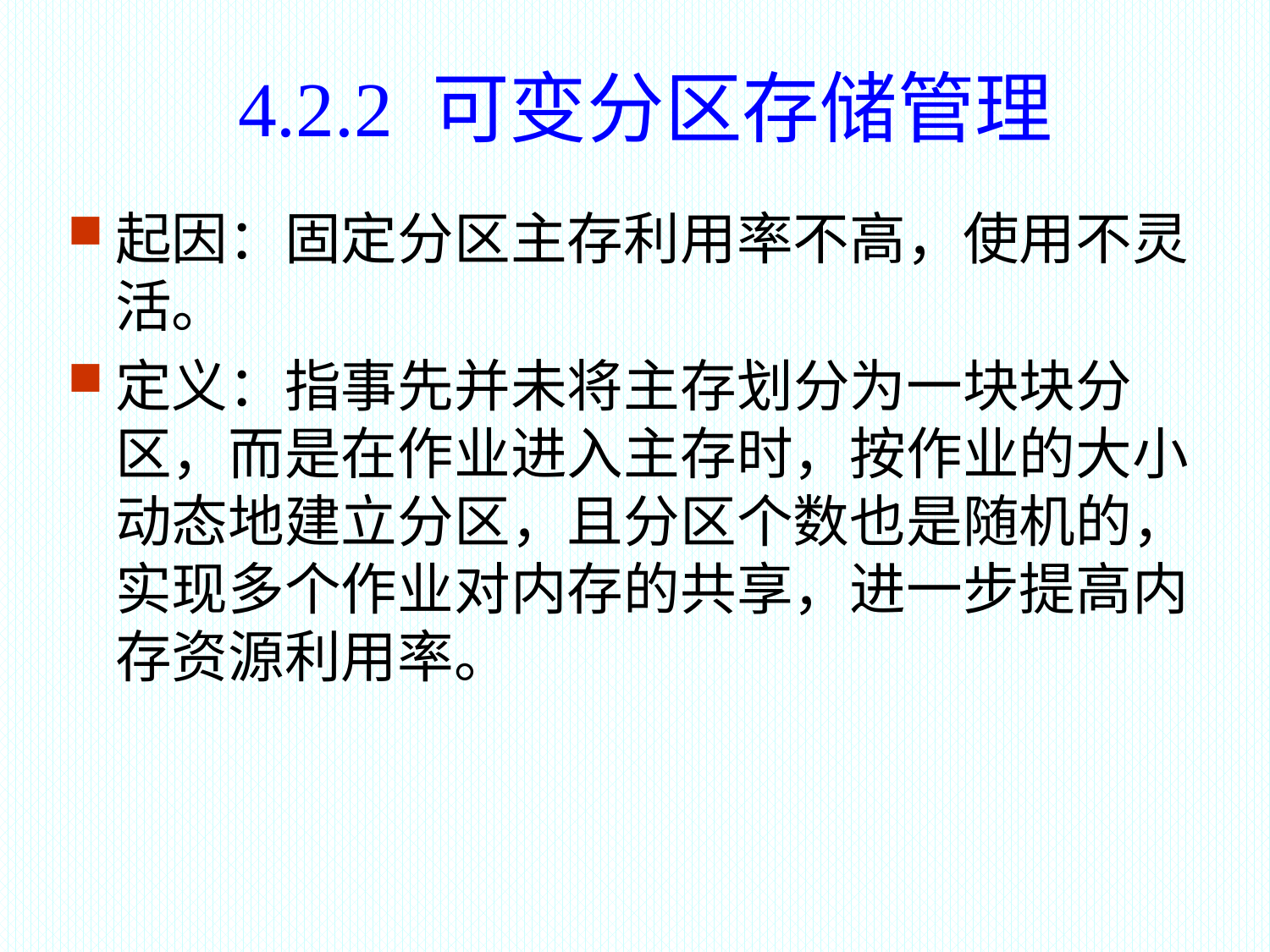

4.2.2 可变分区存储管理
起因：固定分区主存利用率不高，使用不灵活。
定义：指事先并未将主存划分为一块块分区，而是在作业进入主存时，按作业的大小动态地建立分区，且分区个数也是随机的，实现多个作业对内存的共享，进一步提高内存资源利用率。